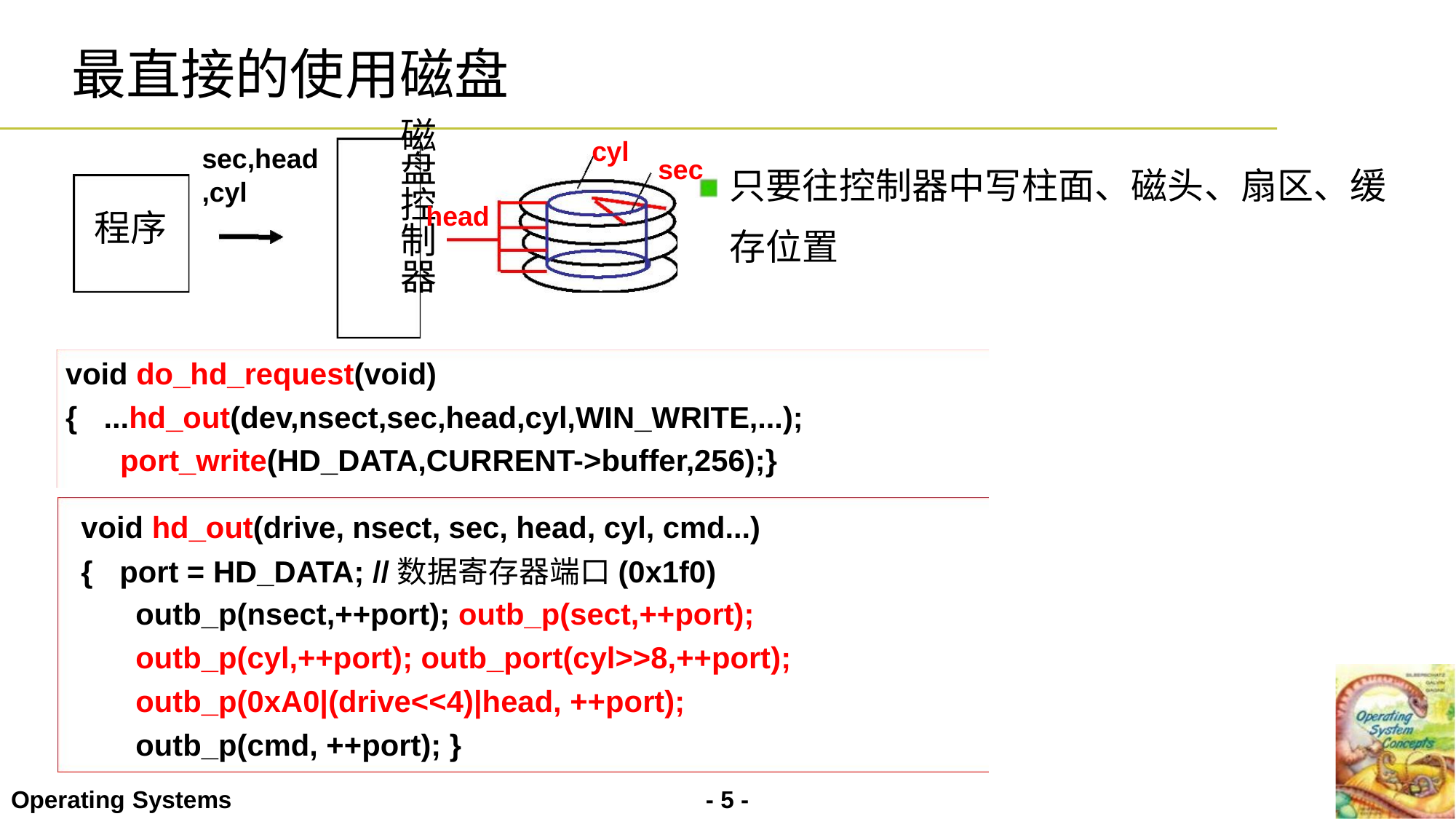

最直接的使用磁盘
磁

cyl

sec,head
盘
控
sec

只要往控制器中写柱面、磁头、扇区、缓
存位置

,cyl
head
程序
制

器

void do_hd_request(void)
{ ...hd_out(dev,nsect,sec,head,cyl,WIN_WRITE,...);
port_write(HD_DATA,CURRENT->buffer,256);}

void hd_out(drive, nsect, sec, head, cyl, cmd...)
{ port = HD_DATA; //数据寄存器端口(0x1f0)
outb_p(nsect,++port); outb_p(sect,++port);
outb_p(cyl,++port); outb_port(cyl>>8,++port);
outb_p(0xA0|(drive<<4)|head, ++port);
outb_p(cmd, ++port); }

- 5 -
Operating Systems